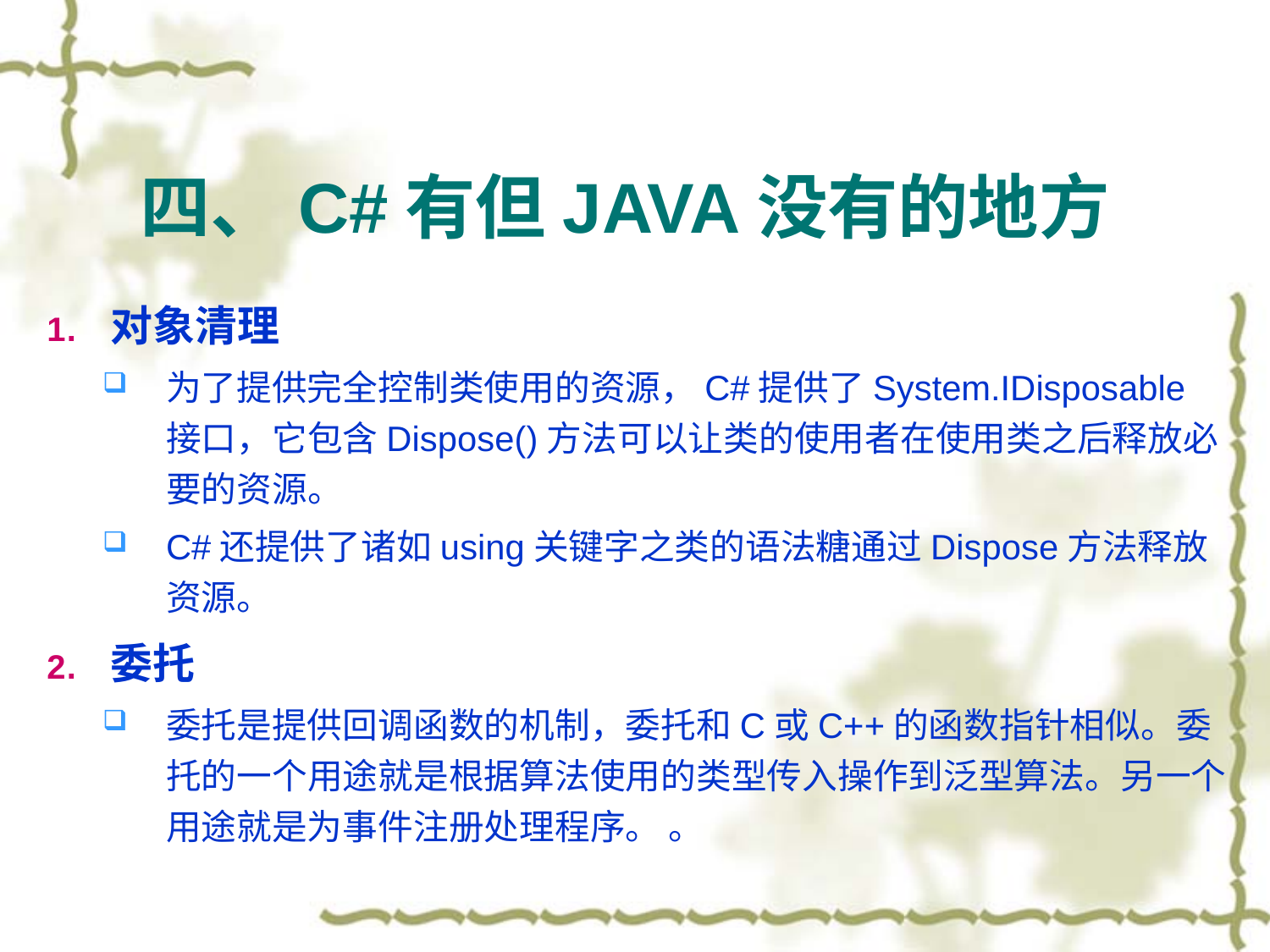

四、C#有但JAVA没有的地方
对象清理
为了提供完全控制类使用的资源，C#提供了System.IDisposable接口，它包含Dispose()方法可以让类的使用者在使用类之后释放必要的资源。
C#还提供了诸如using关键字之类的语法糖通过Dispose方法释放资源。
委托
委托是提供回调函数的机制，委托和C或C++的函数指针相似。委托的一个用途就是根据算法使用的类型传入操作到泛型算法。另一个用途就是为事件注册处理程序。 。